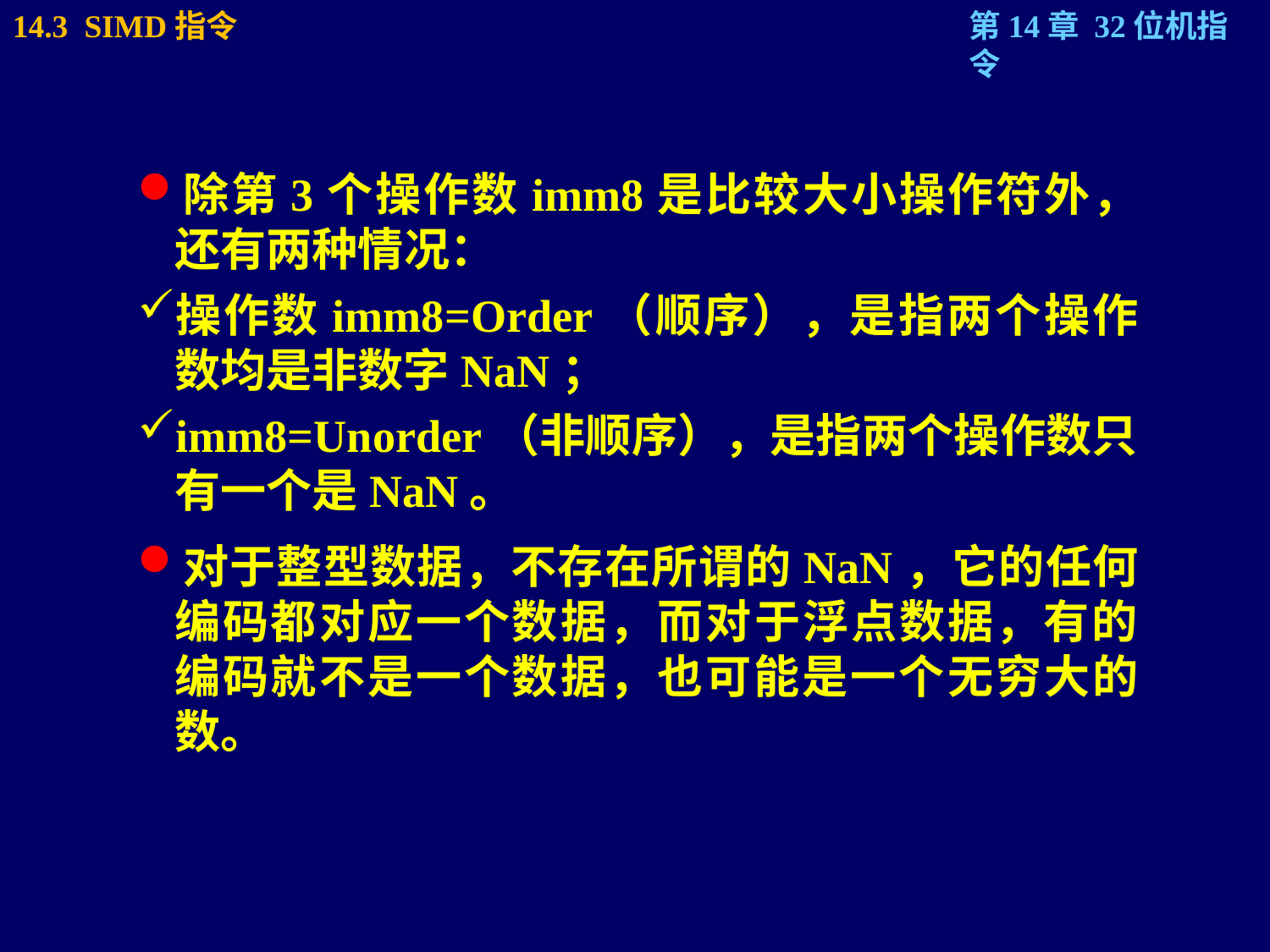

除第3个操作数imm8是比较大小操作符外，还有两种情况：
操作数imm8=Order（顺序），是指两个操作数均是非数字NaN；
imm8=Unorder（非顺序），是指两个操作数只有一个是NaN。
对于整型数据，不存在所谓的NaN，它的任何编码都对应一个数据，而对于浮点数据，有的编码就不是一个数据，也可能是一个无穷大的数。